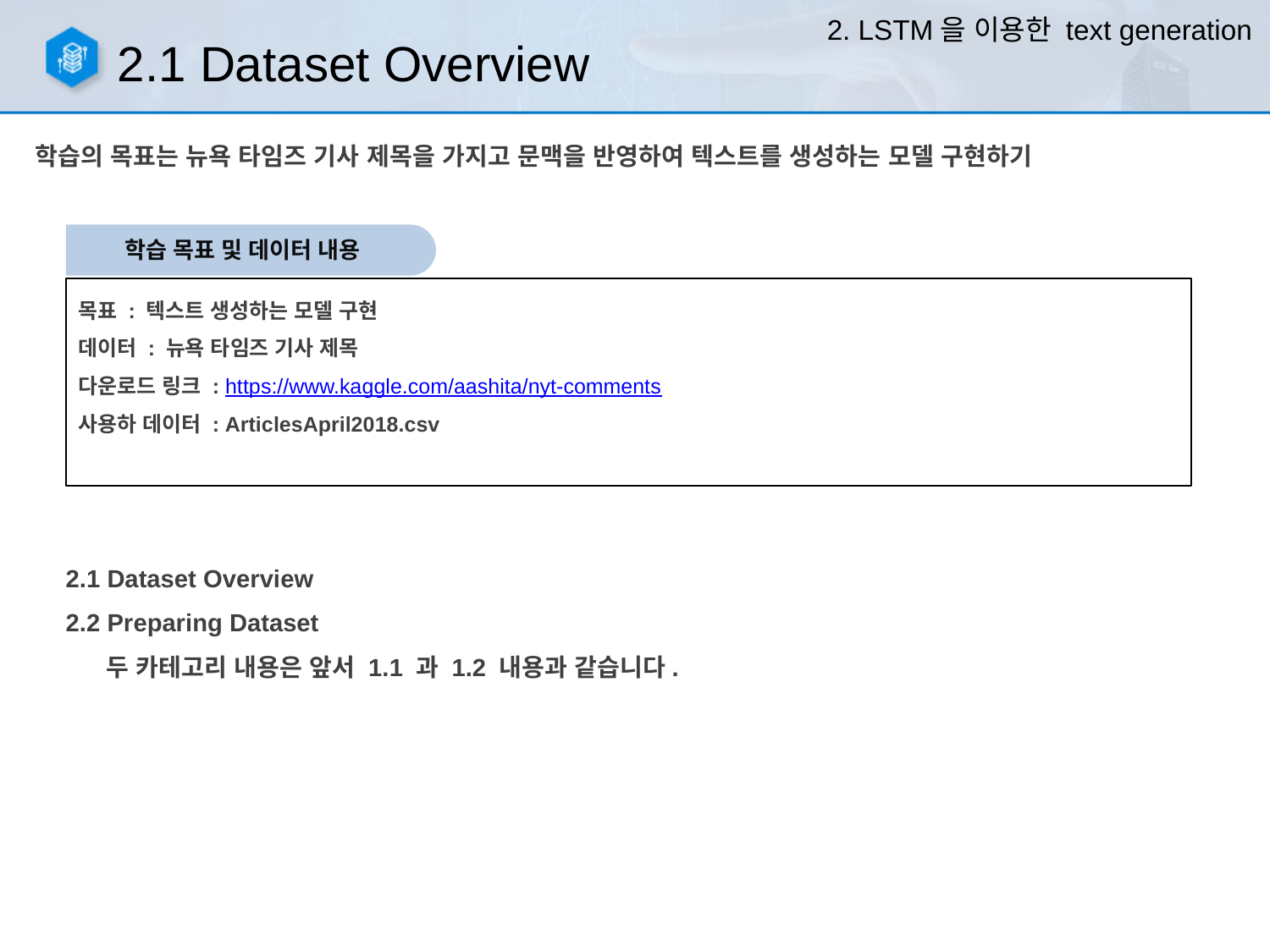

2. LSTM을 이용한 text generation
2.1 Dataset Overview
학습의 목표는 뉴욕 타임즈 기사 제목을 가지고 문맥을 반영하여 텍스트를 생성하는 모델 구현하기

학습 목표 및 데이터 내용
목표 : 텍스트 생성하는 모델 구현
데이터 : 뉴욕 타임즈 기사 제목
다운로드 링크 : https://www.kaggle.com/aashita/nyt-comments
사용하 데이터 : ArticlesApril2018.csv

2.1 Dataset Overview
2.2 Preparing Dataset
      두 카테고리 내용은 앞서 1.1 과 1.2 내용과 같습니다.